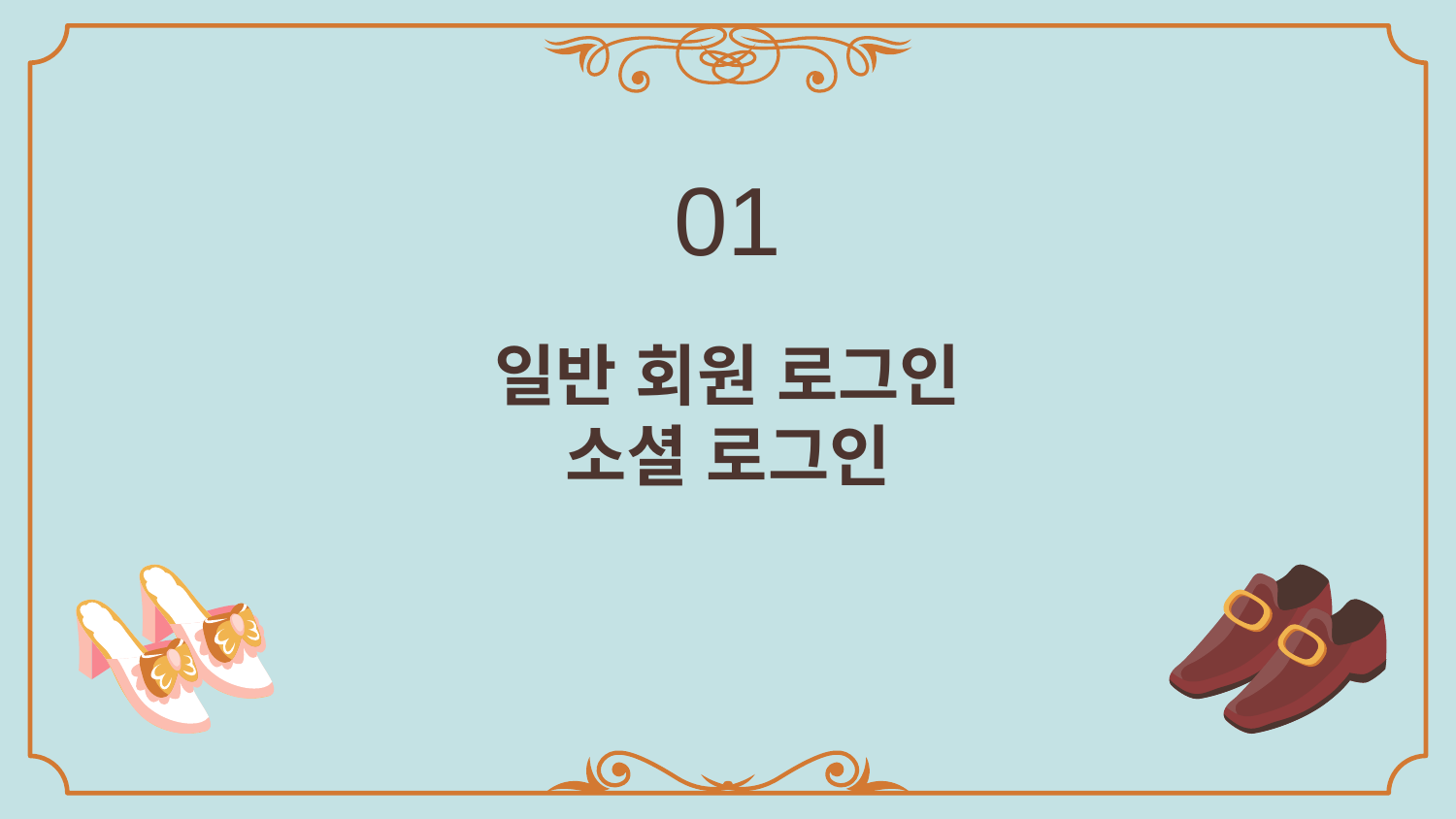

01
# 일반 회원 로그인 소셜 로그인